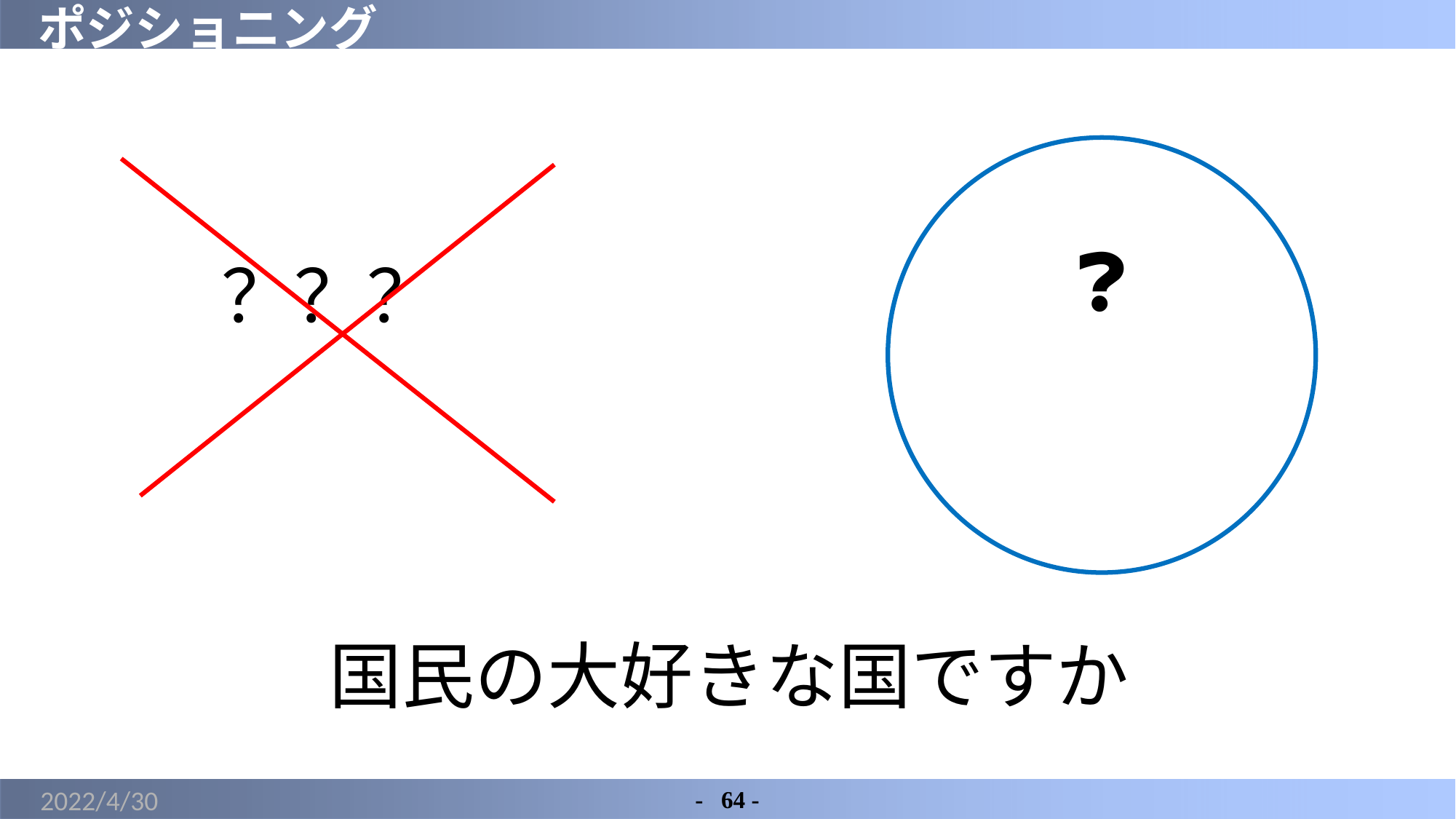

# ポジショニング

❓
？？？
国民の大好きな国ですか
2022/4/30
-	64 -